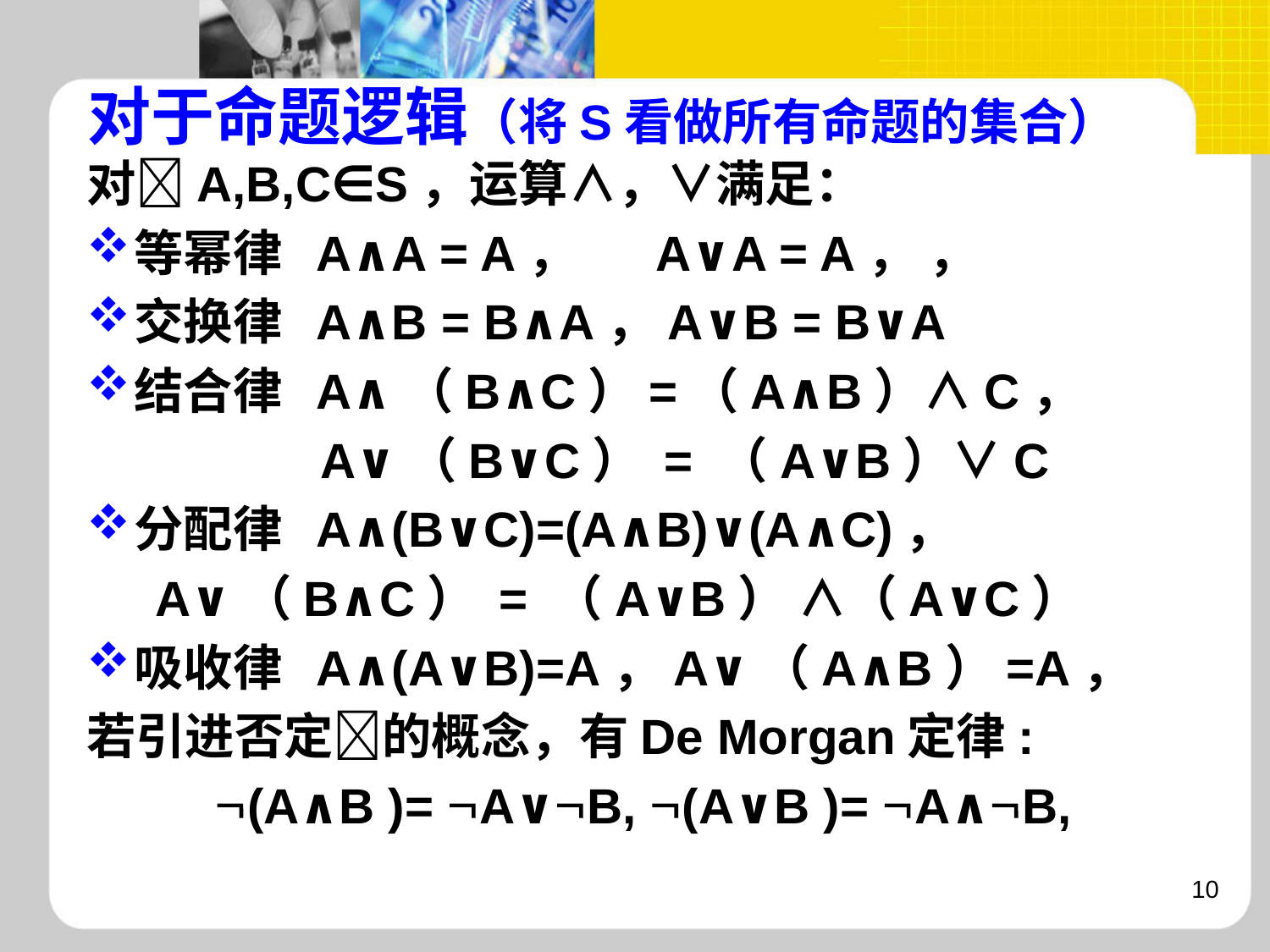

对于命题逻辑（将S看做所有命题的集合）
对∀A,B,C∈S，运算∧，∨满足：
等幂律  A∧A = A，      A∨A = A， ，
交换律  A∧B = B∧A，A∨B = B∨A
结合律  A∧（B∧C）=（A∧B）∧C，
                 A∨（B∨C） = （A∨B）∨C
分配律  A∧(B∨C)=(A∧B)∨(A∧C)，
     A∨（B∧C） = （A∨B） ∧（A∨C）
吸收律  A∧(A∨B)=A，A∨（A∧B）=A，
若引进否定¬的概念，有De Morgan定律:
¬(A∧B )= ¬A∨¬B, ¬(A∨B )= ¬A∧¬B,

10